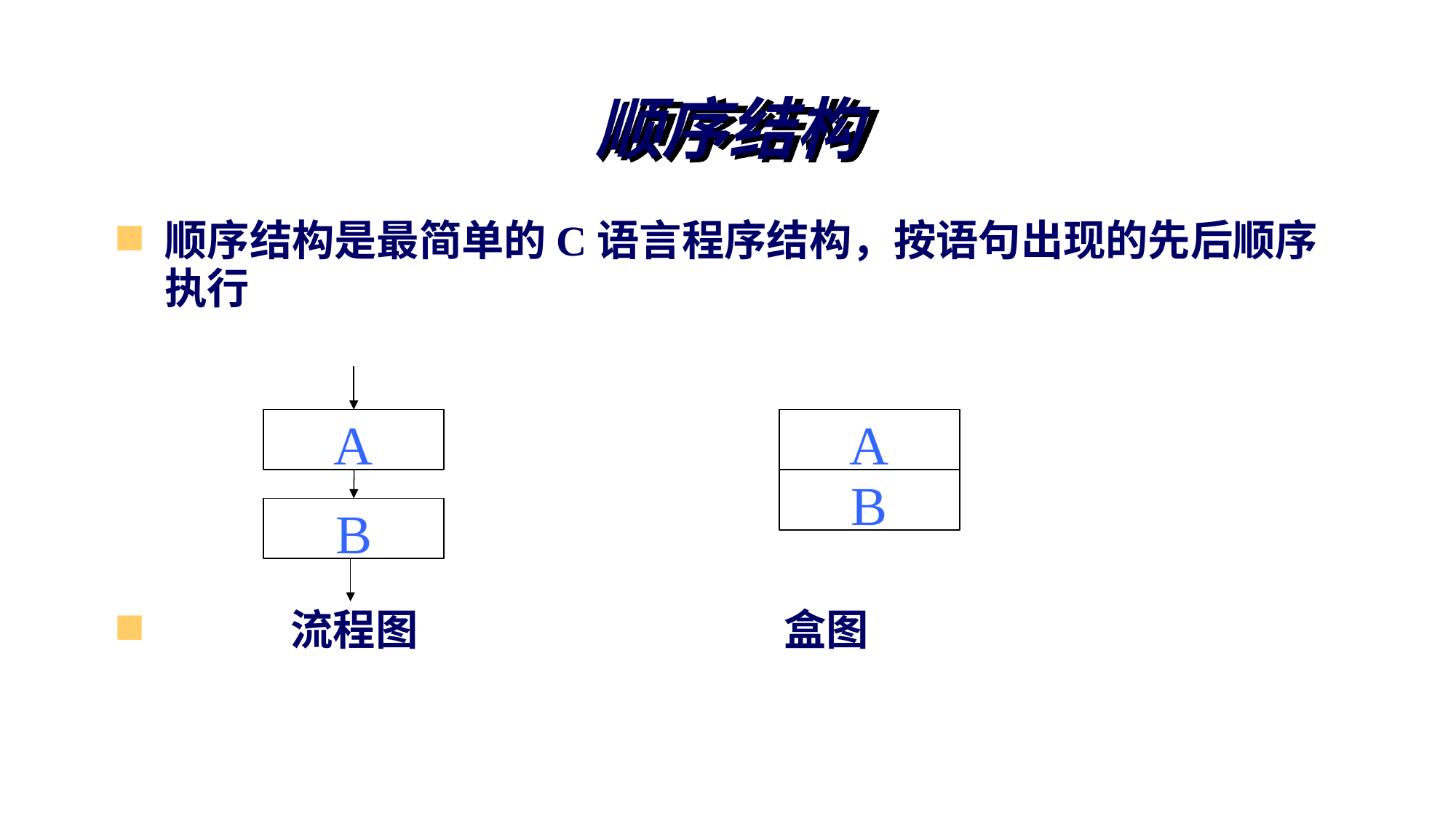

# 顺序结构
顺序结构是最简单的C语言程序结构，按语句出现的先后顺序执行

            流程图                                      盒图
A
A
B
B